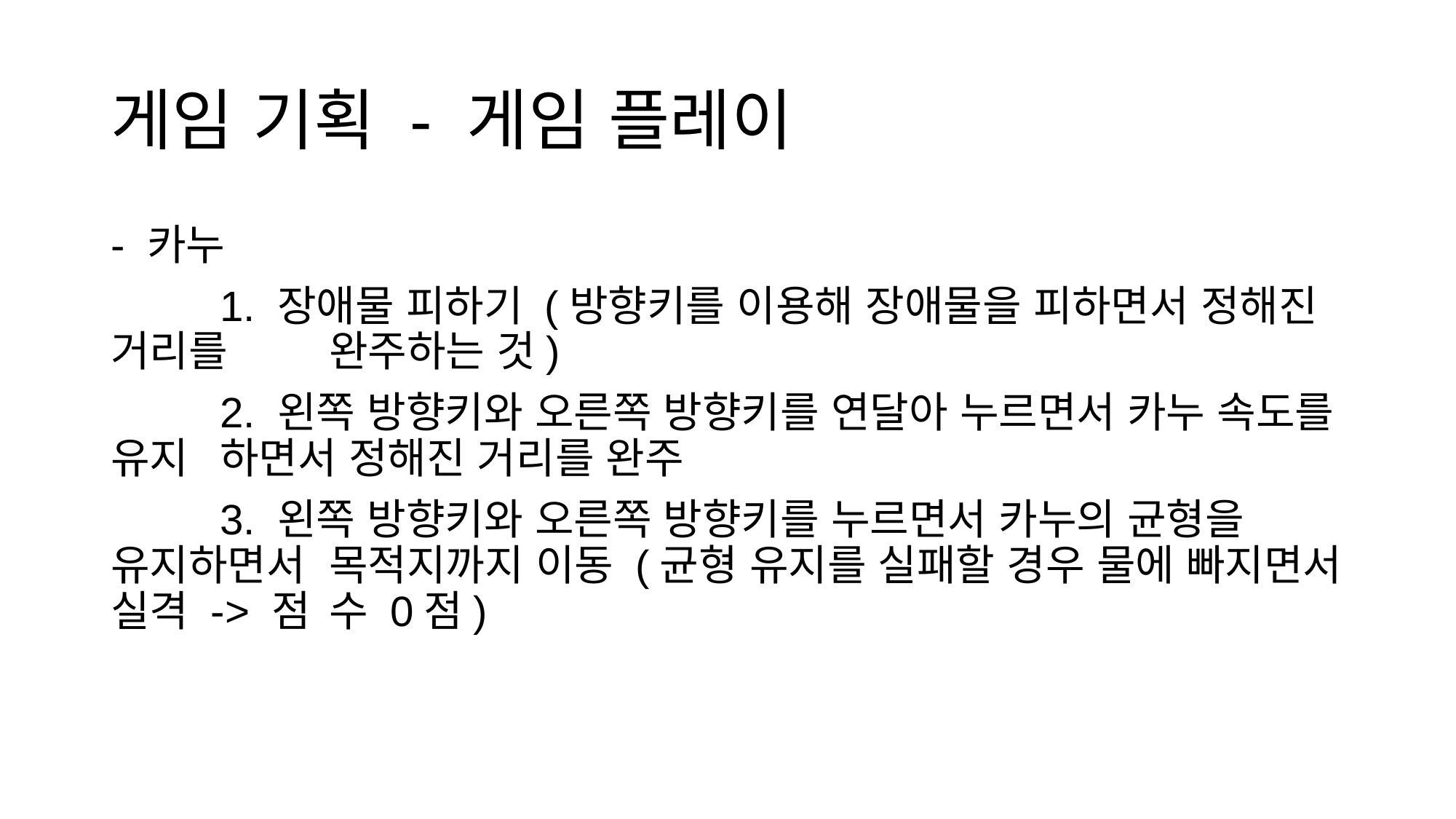

# 게임 기획 - 게임 플레이
- 카누
	1. 장애물 피하기 (방향키를 이용해 장애물을 피하면서 정해진 거리를 	완주하는 것)
	2. 왼쪽 방향키와 오른쪽 방향키를 연달아 누르면서 카누 속도를 유지	하면서 정해진 거리를 완주
	3. 왼쪽 방향키와 오른쪽 방향키를 누르면서 카누의 균형을 유지하면서 	목적지까지 이동 (균형 유지를 실패할 경우 물에 빠지면서 실격 -> 점	수 0점)